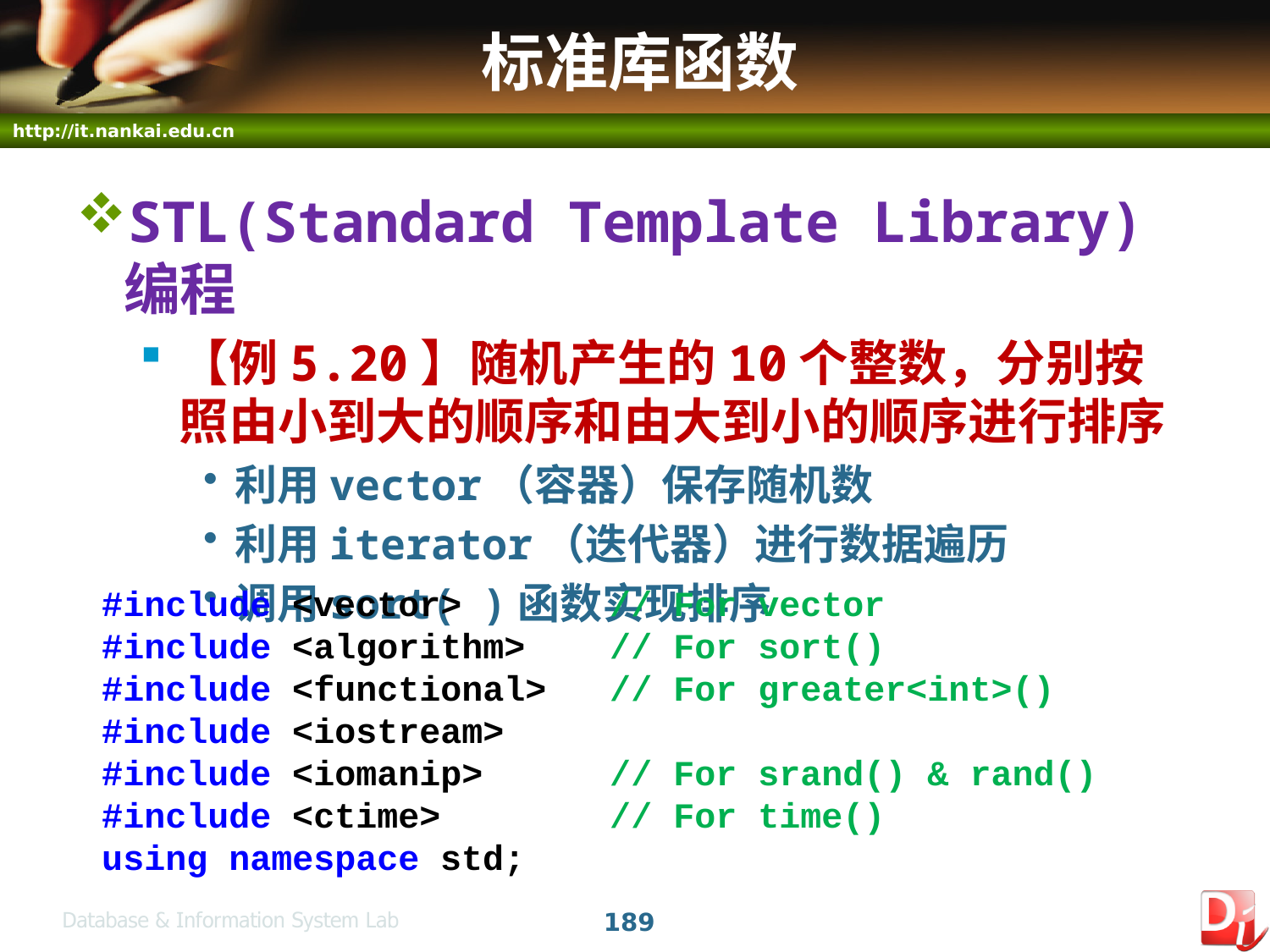

# 标准库函数
STL(Standard Template Library)编程
【例5.20】随机产生的10个整数，分别按照由小到大的顺序和由大到小的顺序进行排序
利用vector（容器）保存随机数
利用iterator（迭代器）进行数据遍历
调用sort( )函数实现排序
#include <vector>		// For vector
#include <algorithm>	// For sort()
#include <functional>   // For greater<int>()
#include <iostream>
#include <iomanip>	// For srand() & rand()
#include <ctime>		// For time()
using namespace std;
189
Database & Information System Lab